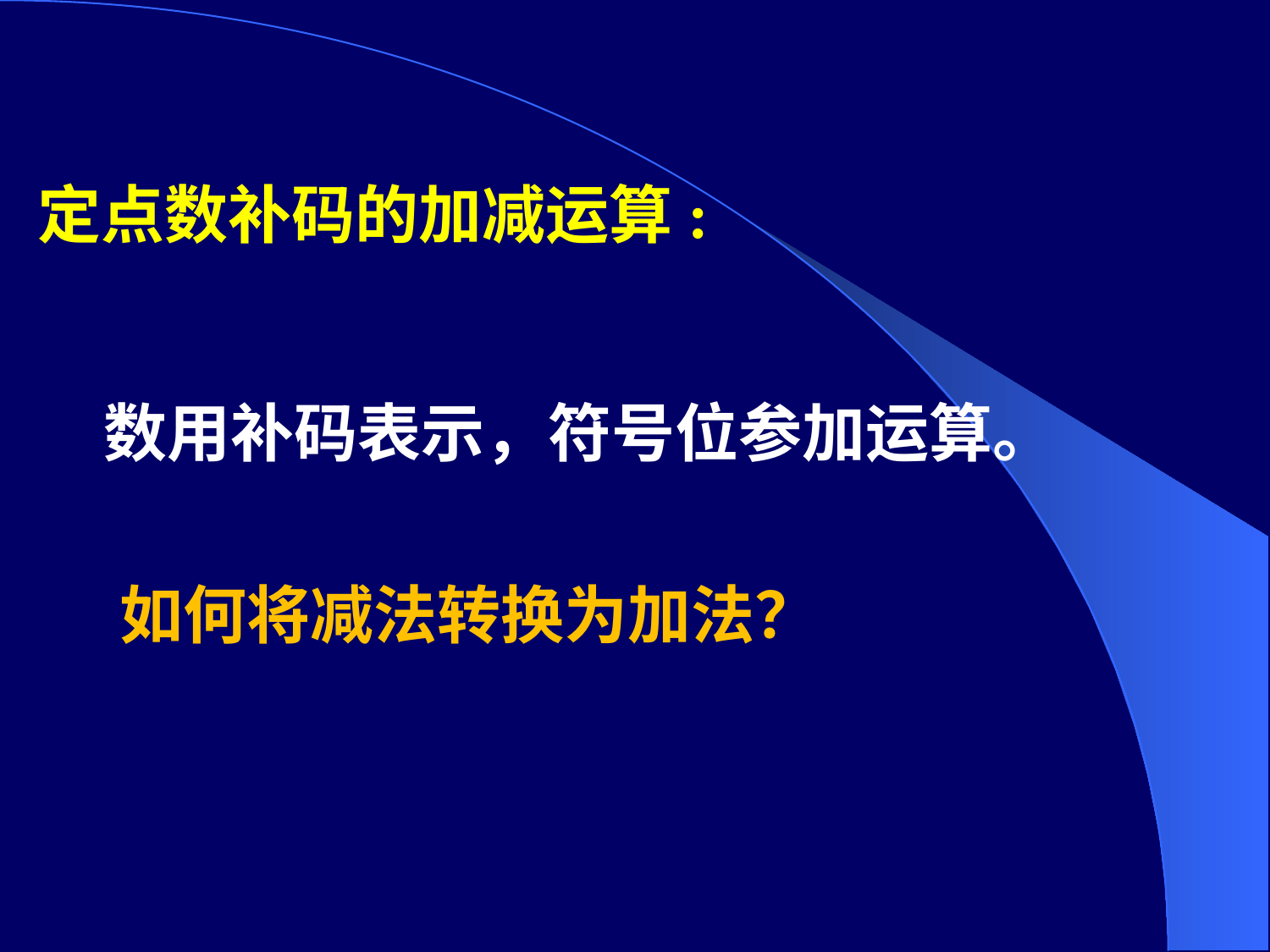

定点数补码的加减运算:
数用补码表示，符号位参加运算。
如何将减法转换为加法？